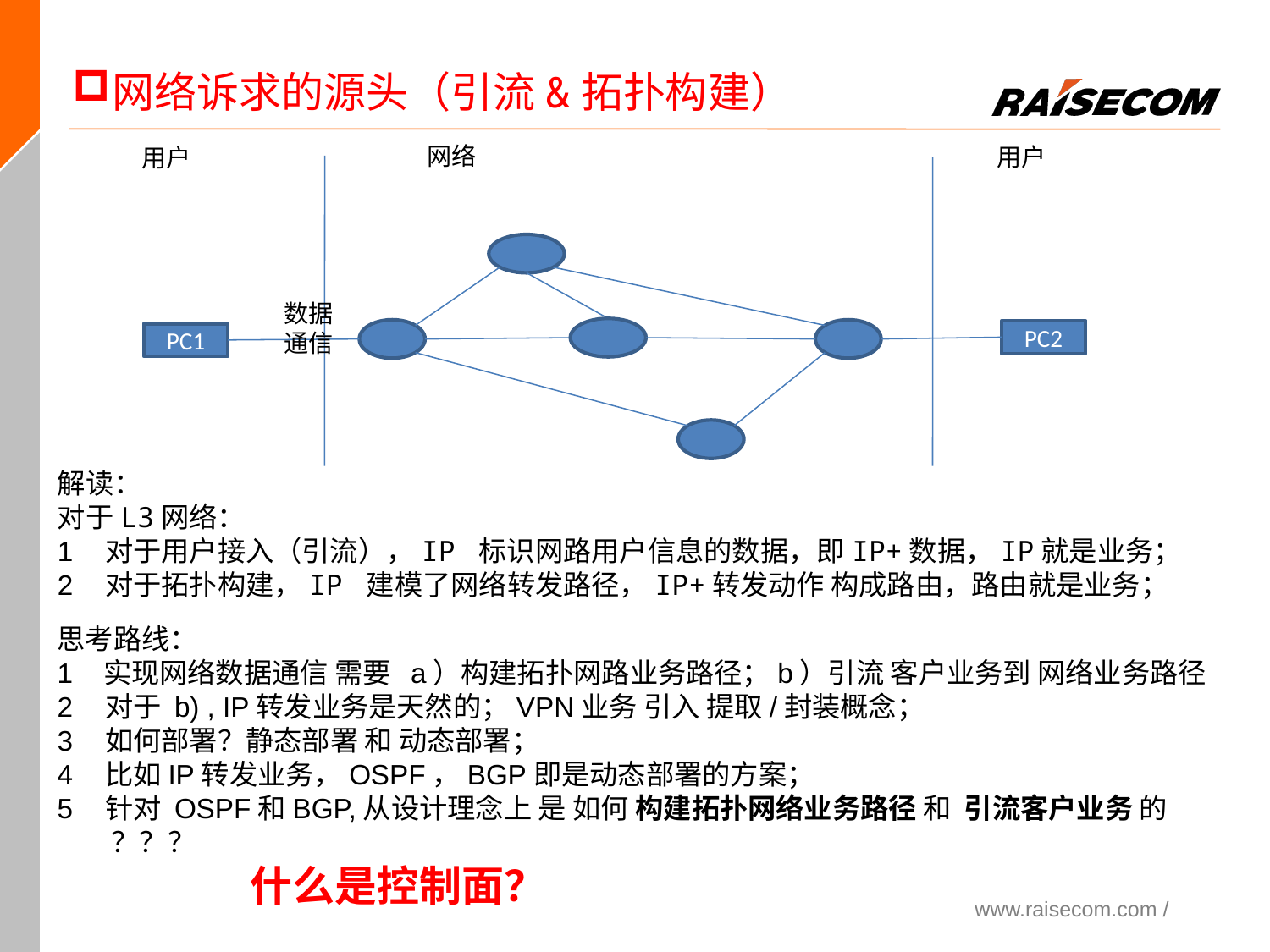

网络诉求的源头（引流&拓扑构建）
网络
用户
用户

数据通信

PC2
PC1

解读：
对于L3网络：
对于用户接入（引流），IP 标识网路用户信息的数据，即IP+数据，IP就是业务；
对于拓扑构建，IP 建模了网络转发路径，IP+转发动作 构成路由，路由就是业务；
思考路线：
1   实现网络数据通信 需要  a）构建拓扑网路业务路径；b）引流 客户业务到 网络业务路径
对于 b) , IP转发业务是天然的；VPN业务 引入 提取/封装概念；
如何部署？静态部署 和 动态部署；
比如IP转发业务，OSPF，BGP即是动态部署的方案；
针对 OSPF和BGP,从设计理念上 是 如何 构建拓扑网络业务路径 和  引流客户业务 的 ？？？
什么是控制面？